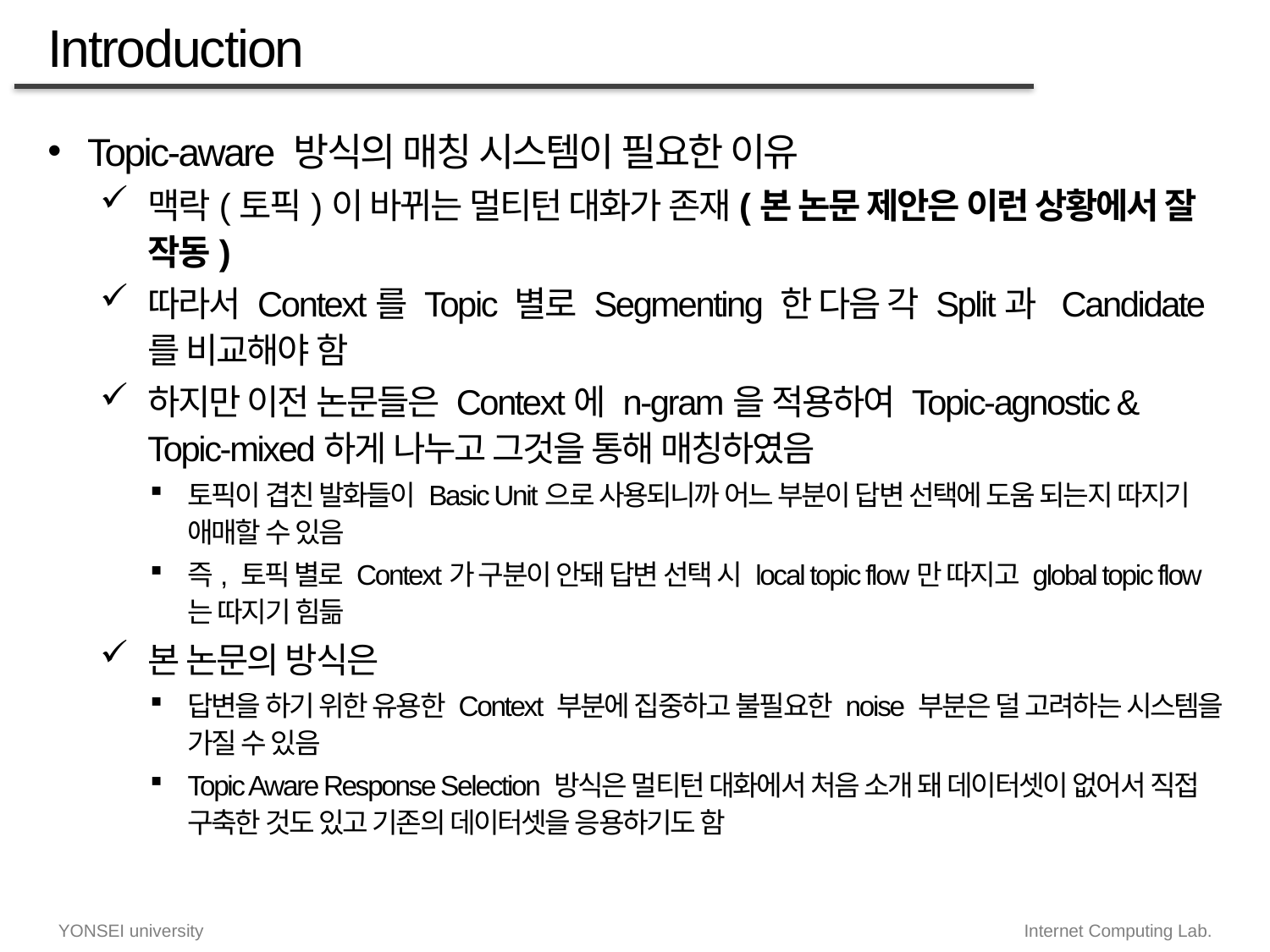

# Introduction
Topic-aware 방식의 매칭 시스템이 필요한 이유
맥락(토픽)이 바뀌는 멀티턴 대화가 존재(본 논문 제안은 이런 상황에서 잘 작동)
따라서 Context를 Topic 별로 Segmenting 한 다음 각 Split과  Candidate를 비교해야 함
하지만 이전 논문들은 Context에 n-gram을 적용하여 Topic-agnostic & Topic-mixed하게 나누고 그것을 통해 매칭하였음
토픽이 겹친 발화들이 Basic Unit으로 사용되니까 어느 부분이 답변 선택에 도움 되는지 따지기 애매할 수 있음
즉, 토픽 별로 Context가 구분이 안돼 답변 선택 시 local topic flow만 따지고 global topic flow는 따지기 힘듦
본 논문의 방식은
답변을 하기 위한 유용한 Context 부분에 집중하고 불필요한 noise 부분은 덜 고려하는 시스템을 가질 수 있음
Topic Aware Response Selection 방식은 멀티턴 대화에서 처음 소개 돼 데이터셋이 없어서 직접 구축한 것도 있고 기존의 데이터셋을 응용하기도 함